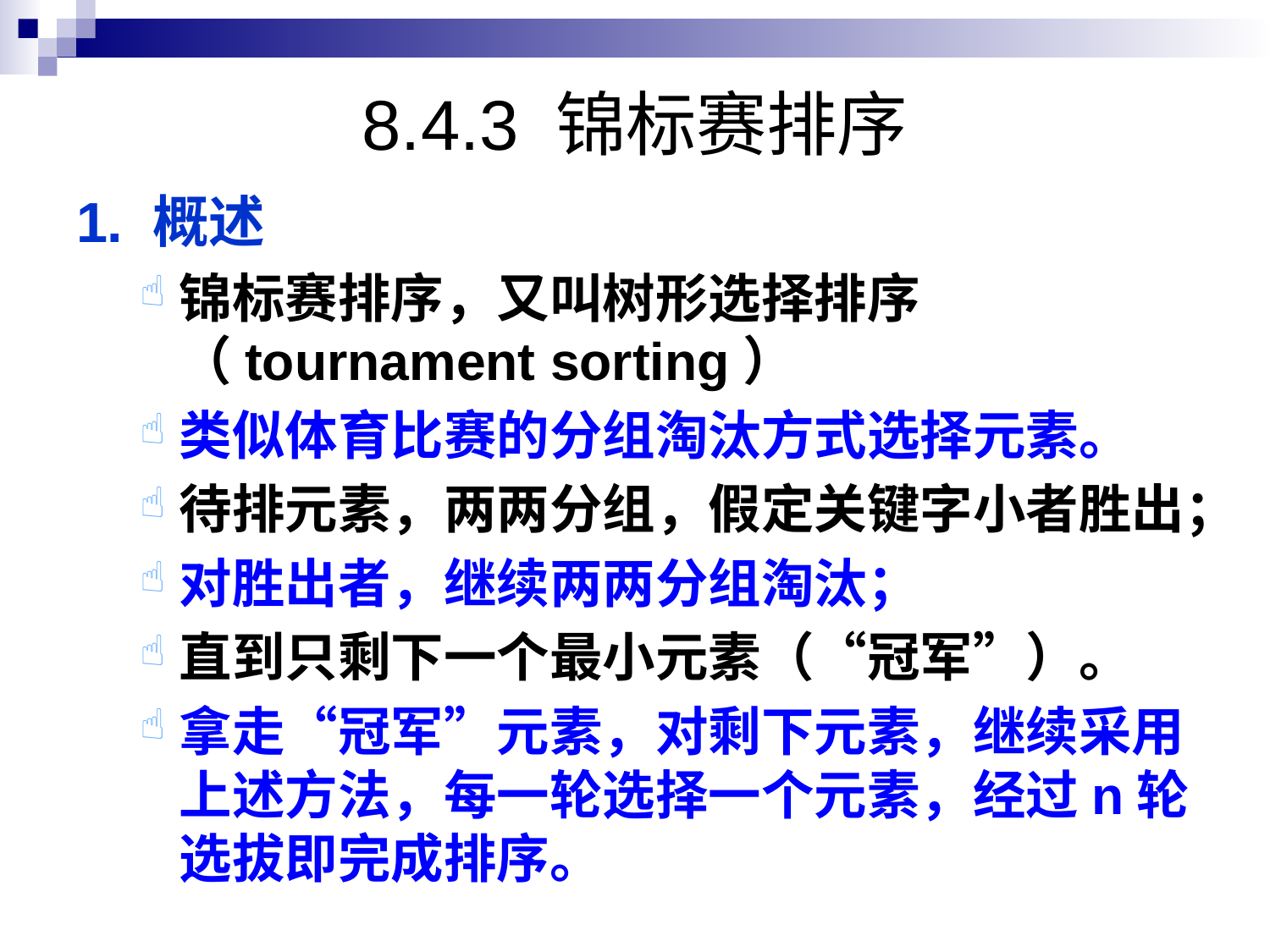

# 8.4.3 锦标赛排序
1. 概述
锦标赛排序，又叫树形选择排序（tournament sorting）
类似体育比赛的分组淘汰方式选择元素。
待排元素，两两分组，假定关键字小者胜出；
对胜出者，继续两两分组淘汰；
直到只剩下一个最小元素（“冠军”）。
拿走“冠军”元素，对剩下元素，继续采用上述方法，每一轮选择一个元素，经过n轮选拔即完成排序。